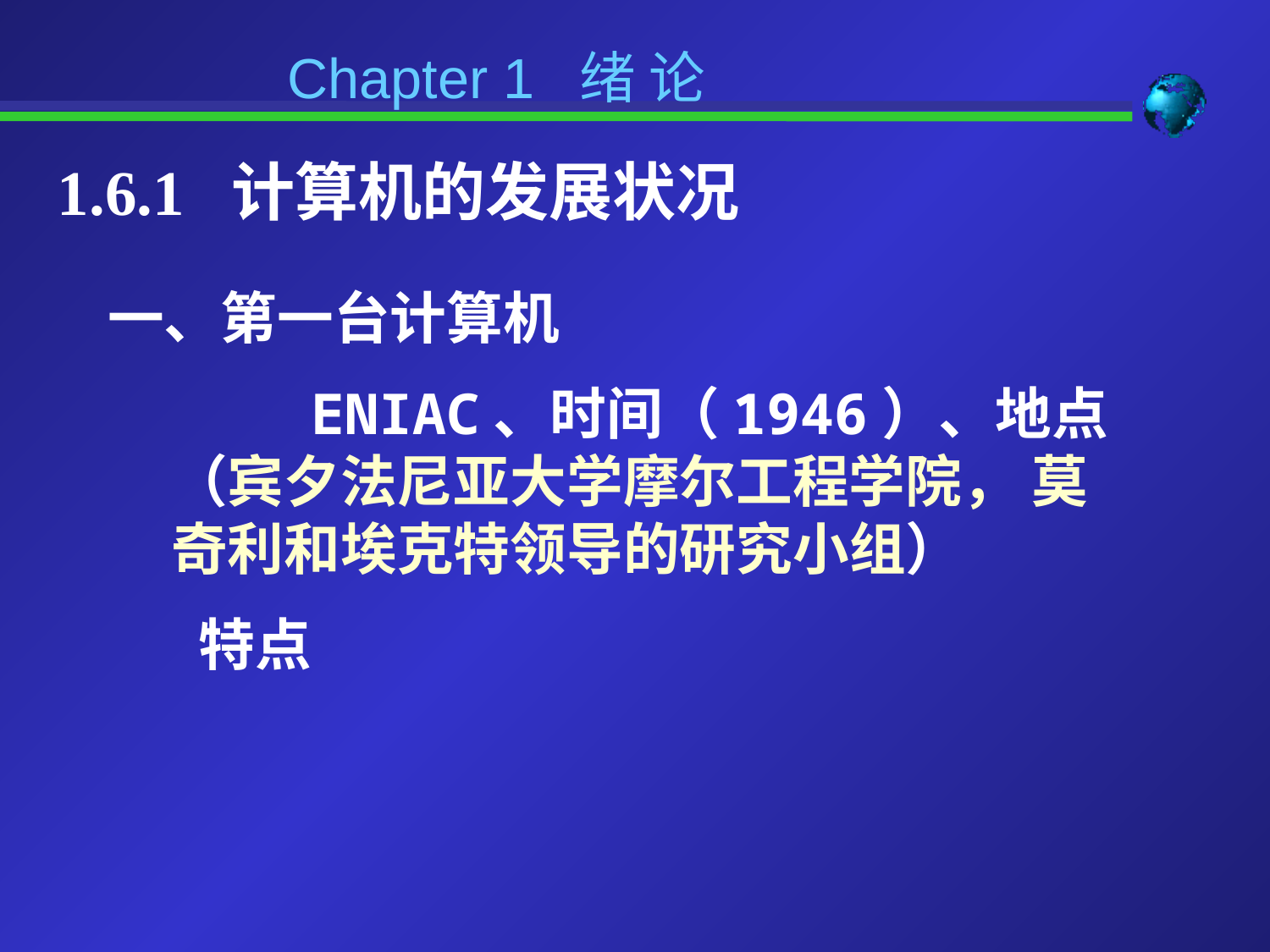

Chapter 1  绪 论
1.6.1  计算机的发展状况
一、第一台计算机
      ENIAC、时间（1946）、地点 （宾夕法尼亚大学摩尔工程学院， 莫奇利和埃克特领导的研究小组）
      特点